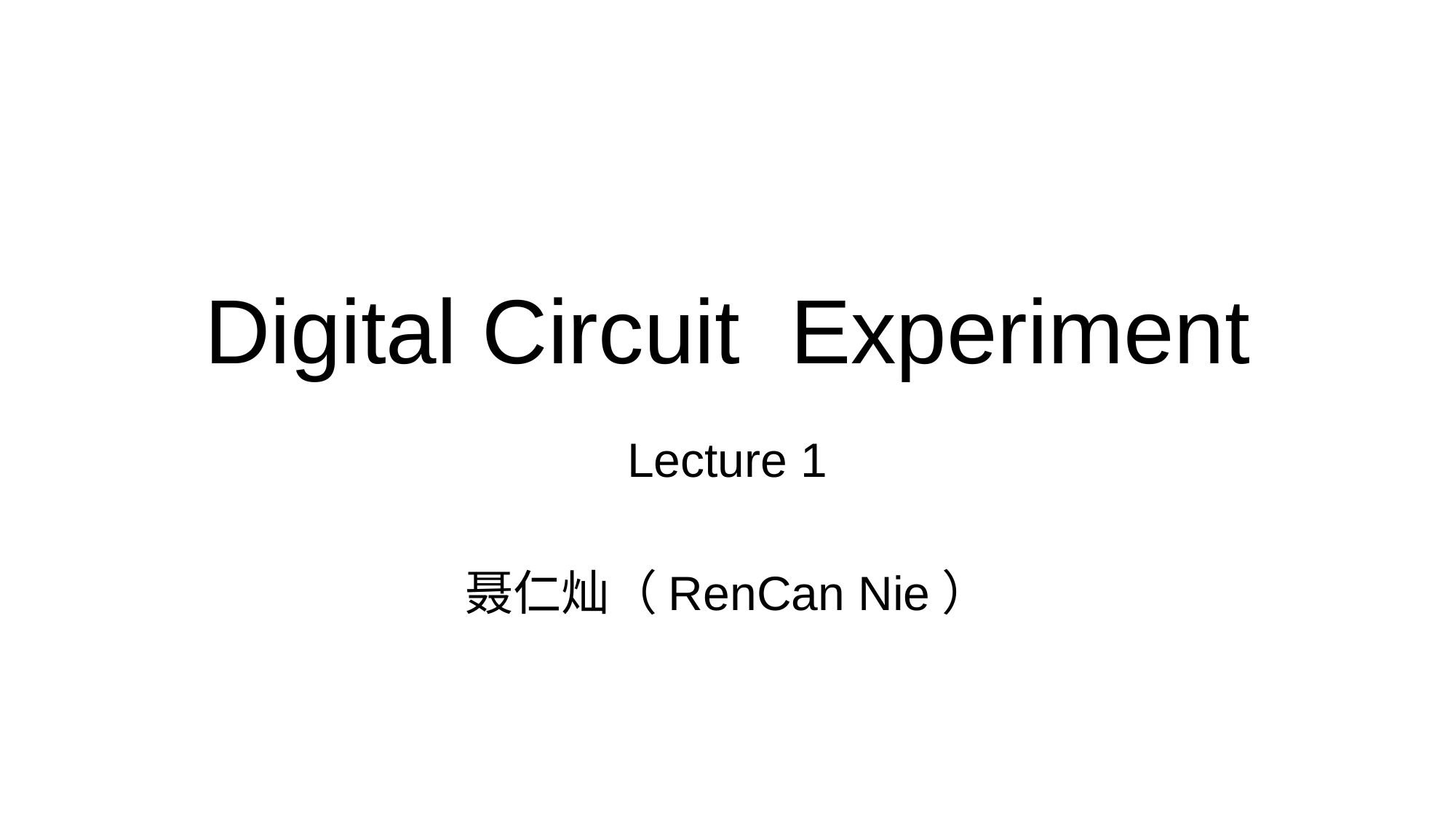

# Digital Circuit  Experiment
Lecture 1

聂仁灿（RenCan Nie）